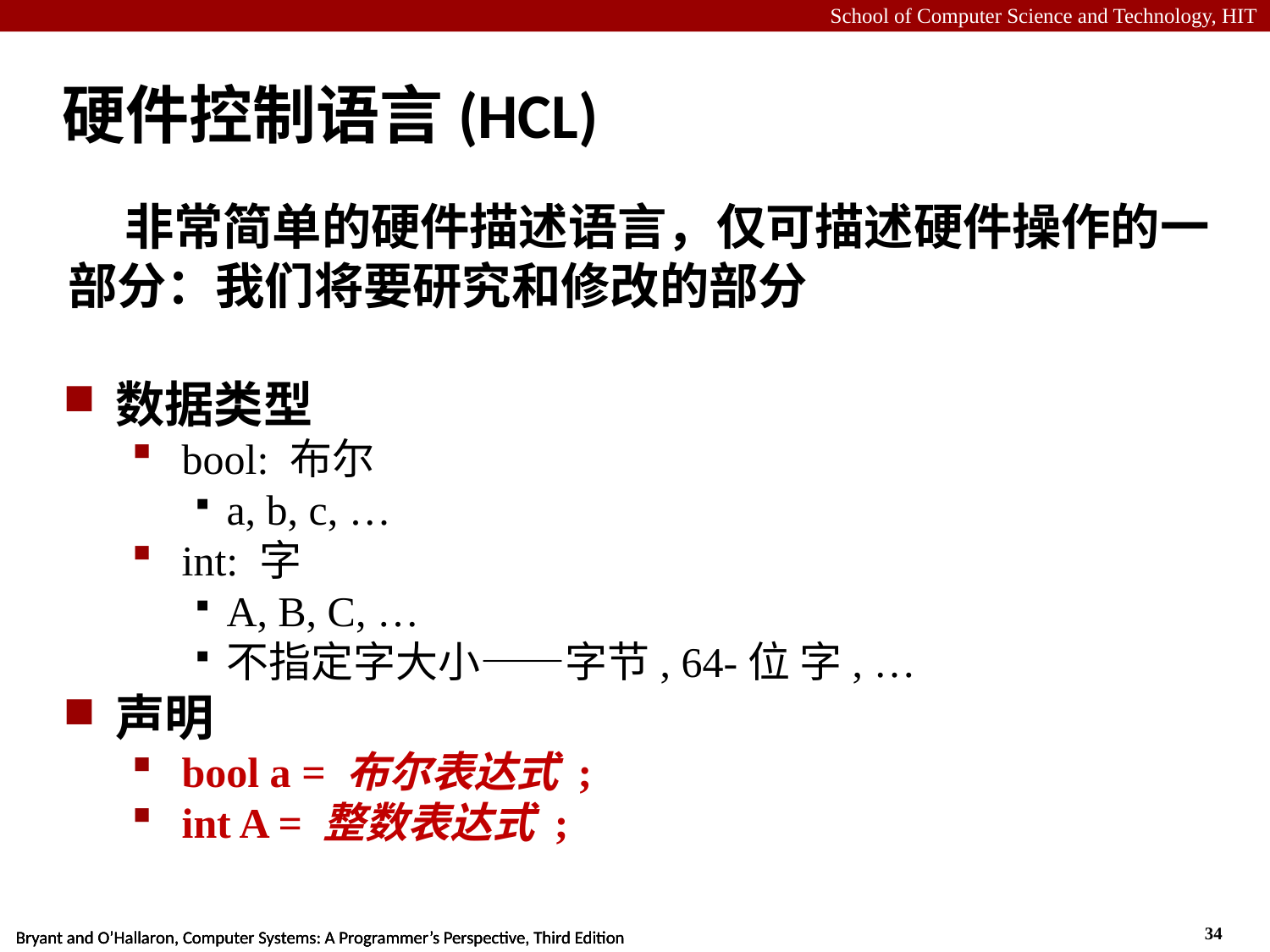

# 硬件控制语言(HCL)
    非常简单的硬件描述语言，仅可描述硬件操作的一部分：我们将要研究和修改的部分

数据类型
 bool: 布尔
a, b, c, …
 int: 字
A, B, C, …
不指定字大小——字节, 64-位 字, …
声明
 bool a = 布尔表达式 ;
 int A = 整数表达式 ;